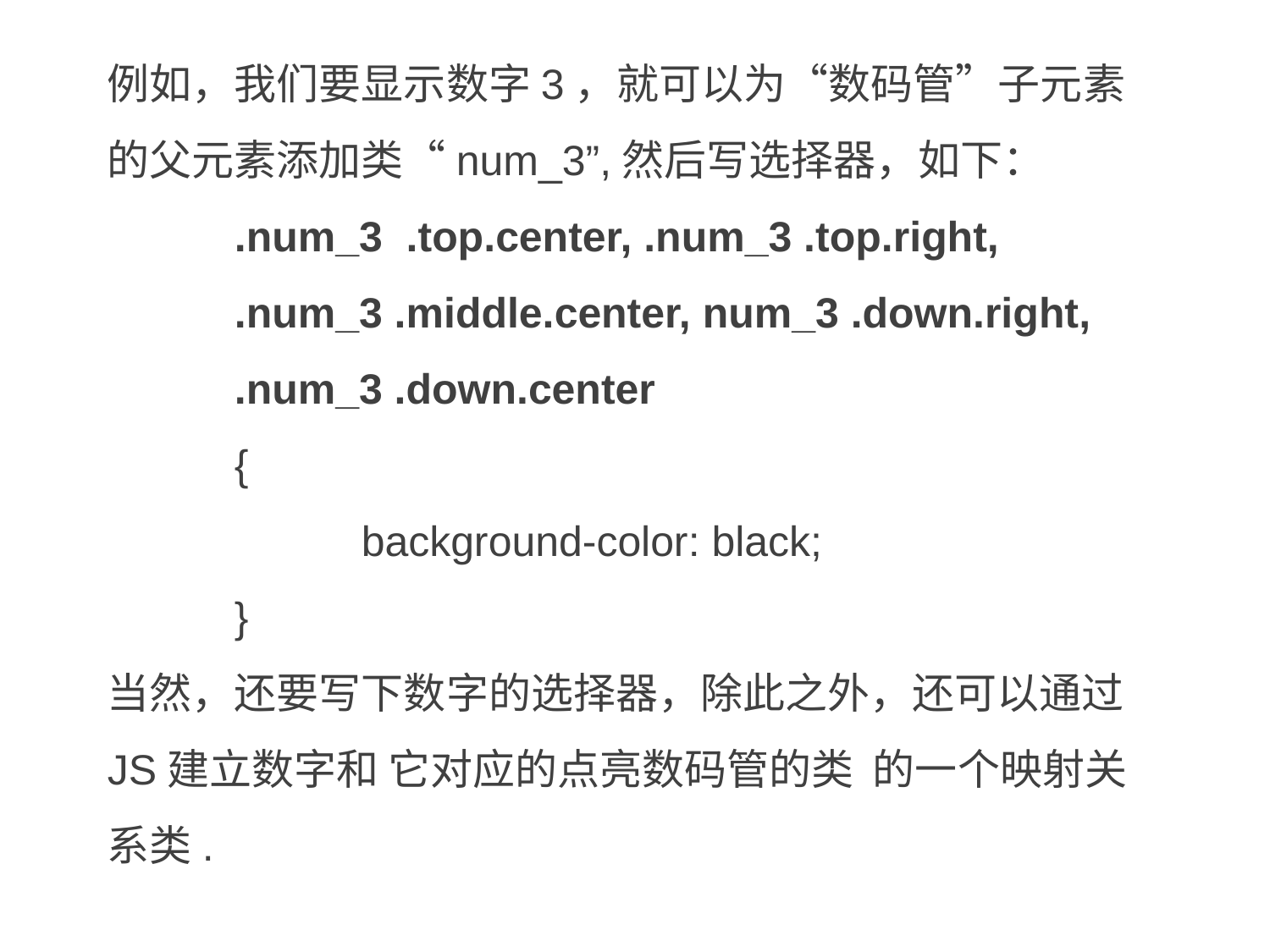

例如，我们要显示数字3，就可以为“数码管”子元素的父元素添加类“num_3”,然后写选择器，如下：
	.num_3  .top.center, .num_3 .top.right,
	.num_3 .middle.center, num_3 .down.right,
	.num_3 .down.center
	{
		background-color: black;
	}
当然，还要写下数字的选择器，除此之外，还可以通过JS建立数字和 它对应的点亮数码管的类  的一个映射关系类.